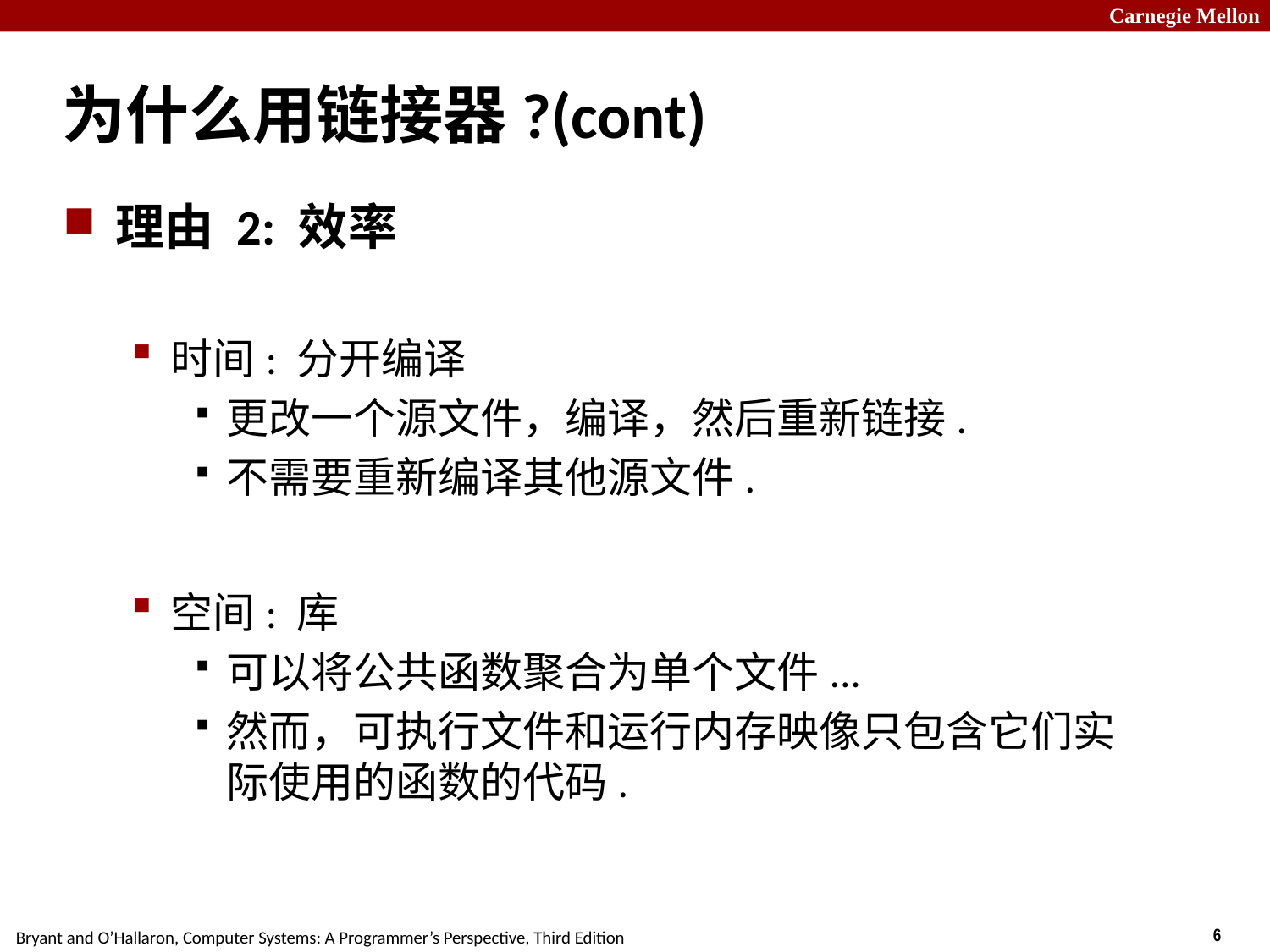

# 为什么用链接器?(cont)
理由 2: 效率

时间: 分开编译
更改一个源文件，编译，然后重新链接.
不需要重新编译其他源文件.

空间: 库
可以将公共函数聚合为单个文件...
然而，可执行文件和运行内存映像只包含它们实际使用的函数的代码.